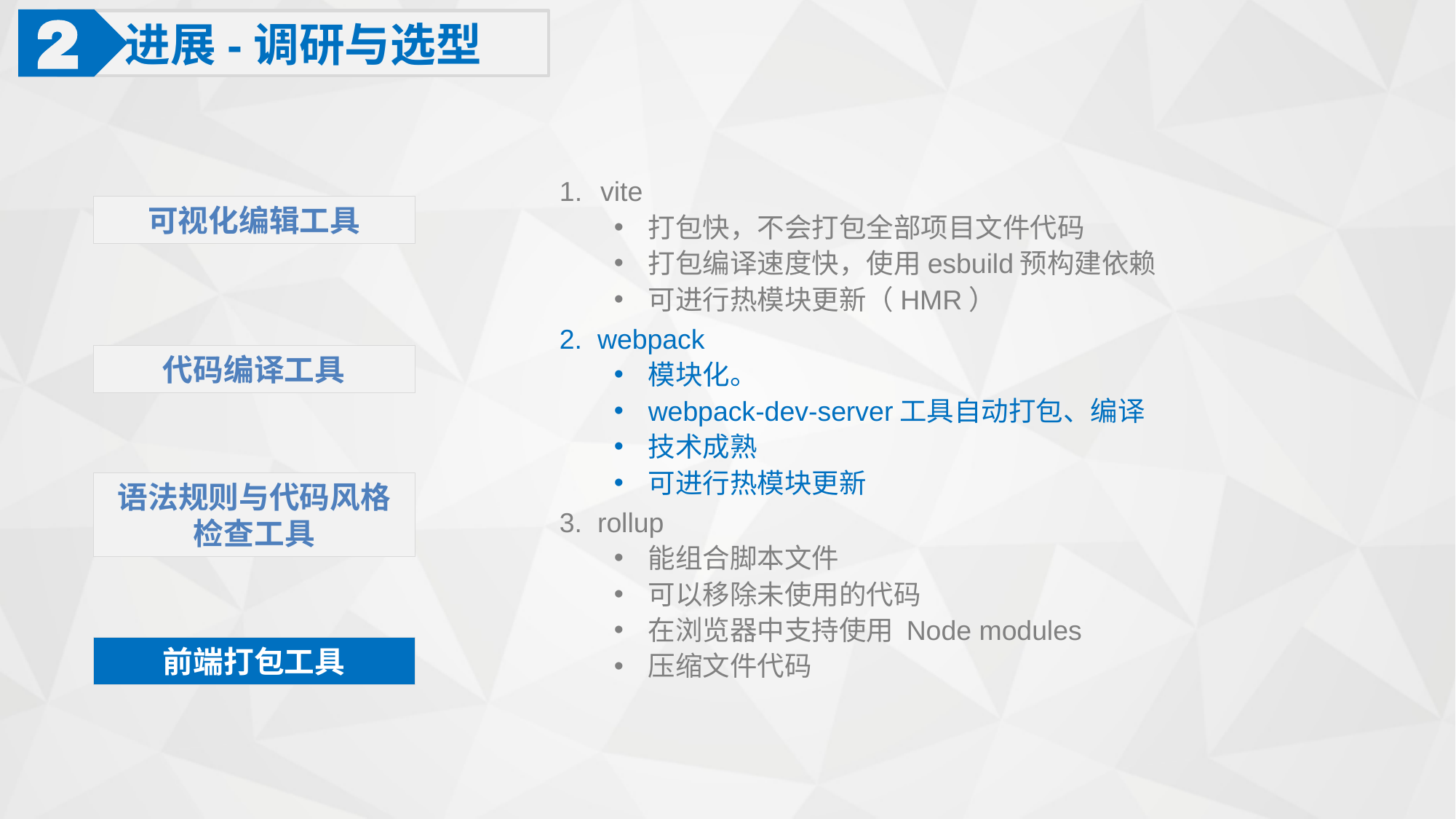

2

进展-调研与选型
vite
打包快，不会打包全部项目文件代码
打包编译速度快，使用esbuild预构建依赖
可进行热模块更新（HMR）
2.  webpack
模块化。
webpack-dev-server工具自动打包、编译
技术成熟
可进行热模块更新
3.  rollup
能组合脚本文件
可以移除未使用的代码
在浏览器中支持使用 Node modules
压缩文件代码
可视化编辑工具
代码编译工具
语法规则与代码风格检查工具
前端打包工具